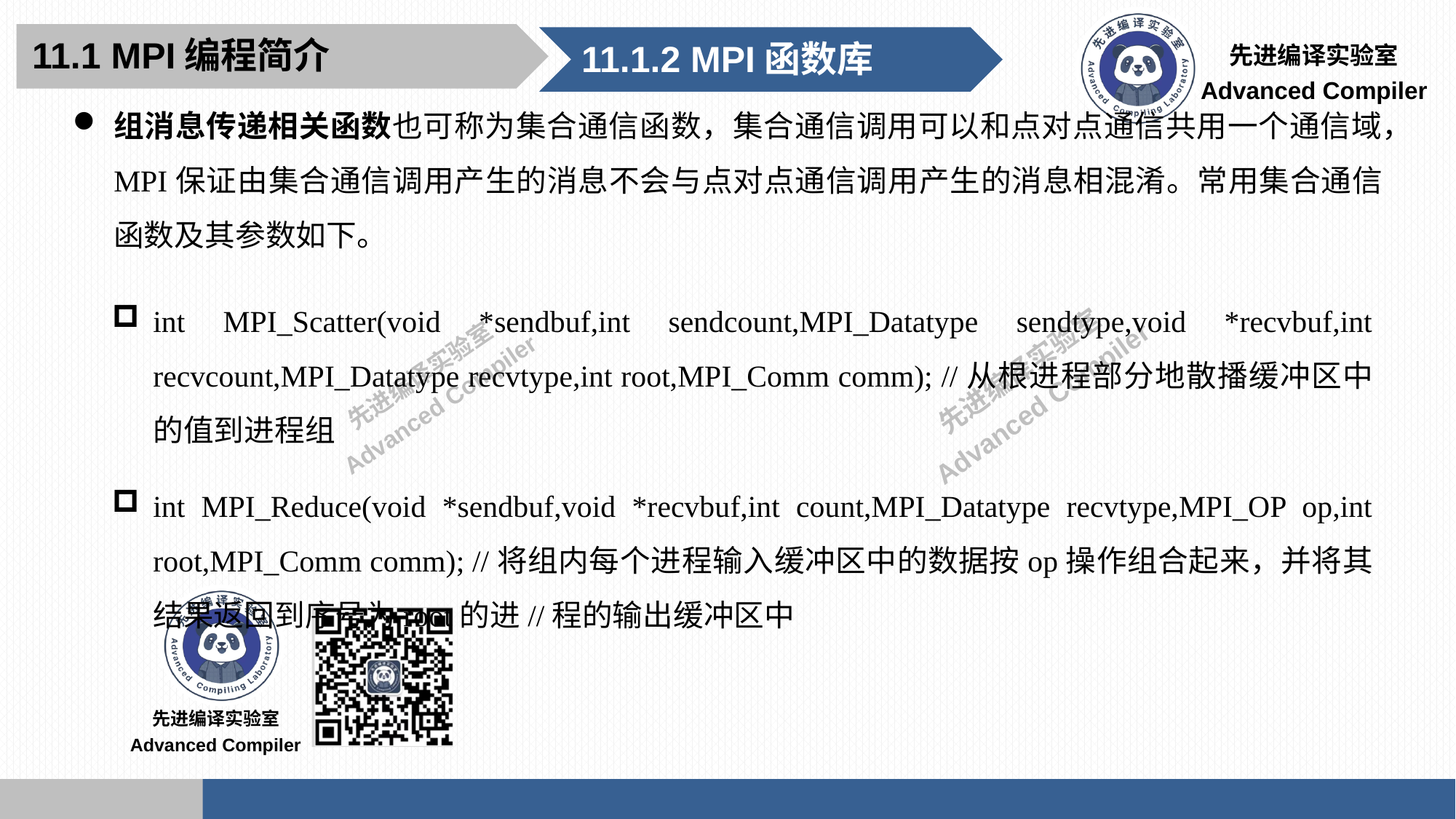

11.1 MPI编程简介

11.1.2 MPI函数库
组消息传递相关函数也可称为集合通信函数，集合通信调用可以和点对点通信共用一个通信域，MPI保证由集合通信调用产生的消息不会与点对点通信调用产生的消息相混淆。常用集合通信函数及其参数如下。
int MPI_Scatter(void *sendbuf,int sendcount,MPI_Datatype sendtype,void *recvbuf,int recvcount,MPI_Datatype recvtype,int root,MPI_Comm comm); //从根进程部分地散播缓冲区中的值到进程组
int MPI_Reduce(void *sendbuf,void *recvbuf,int count,MPI_Datatype recvtype,MPI_OP op,int root,MPI_Comm comm); //将组内每个进程输入缓冲区中的数据按op操作组合起来，并将其结果返回到序号为root的进//程的输出缓冲区中